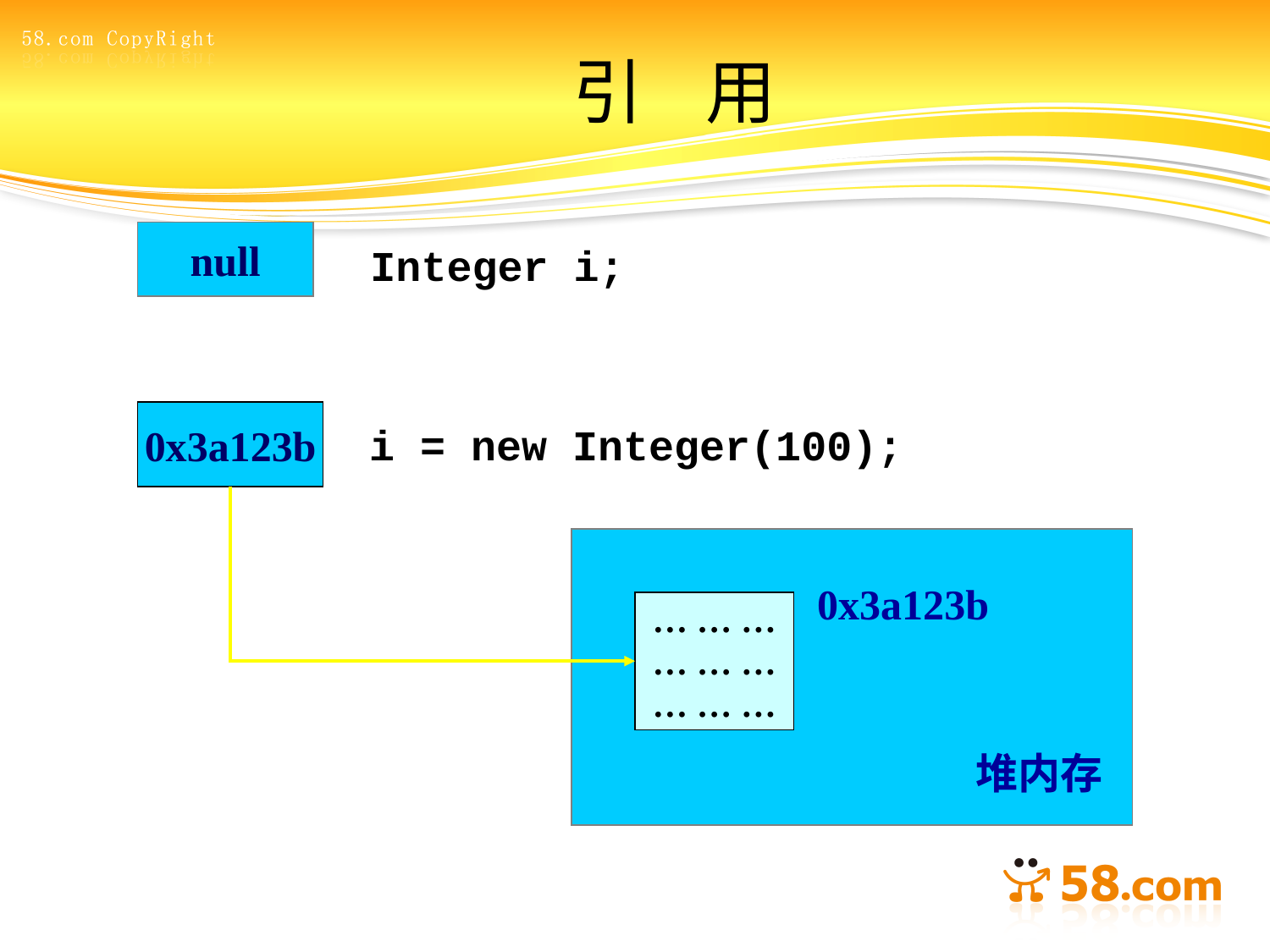

# 引    用
null
Integer i;
0x3a123b
i = new Integer(100);

0x3a123b
… … …
… … …
… … …
堆内存